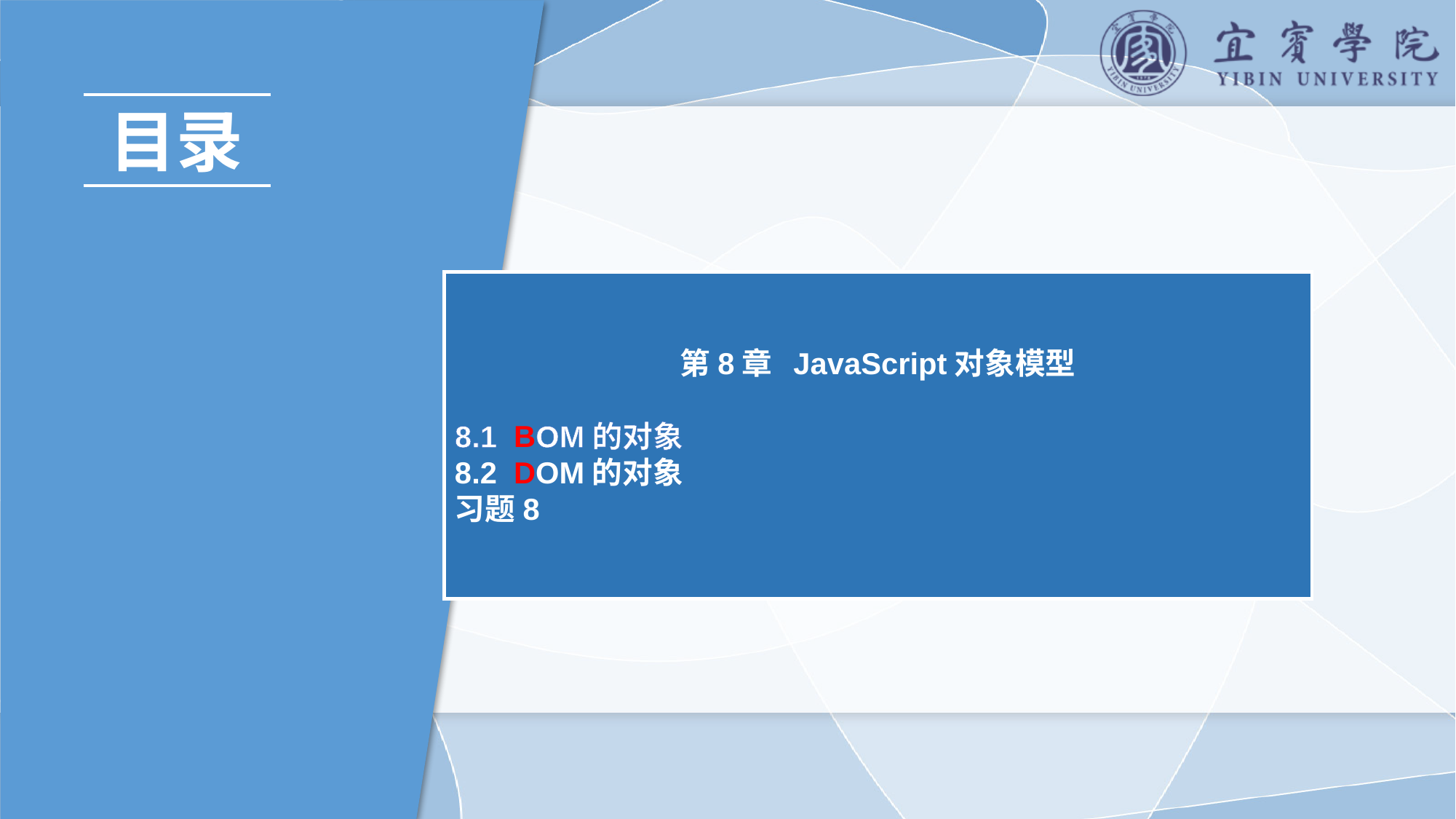

目录
第8章  JavaScript对象模型

8.1  BOM的对象
8.2  DOM的对象
习题8